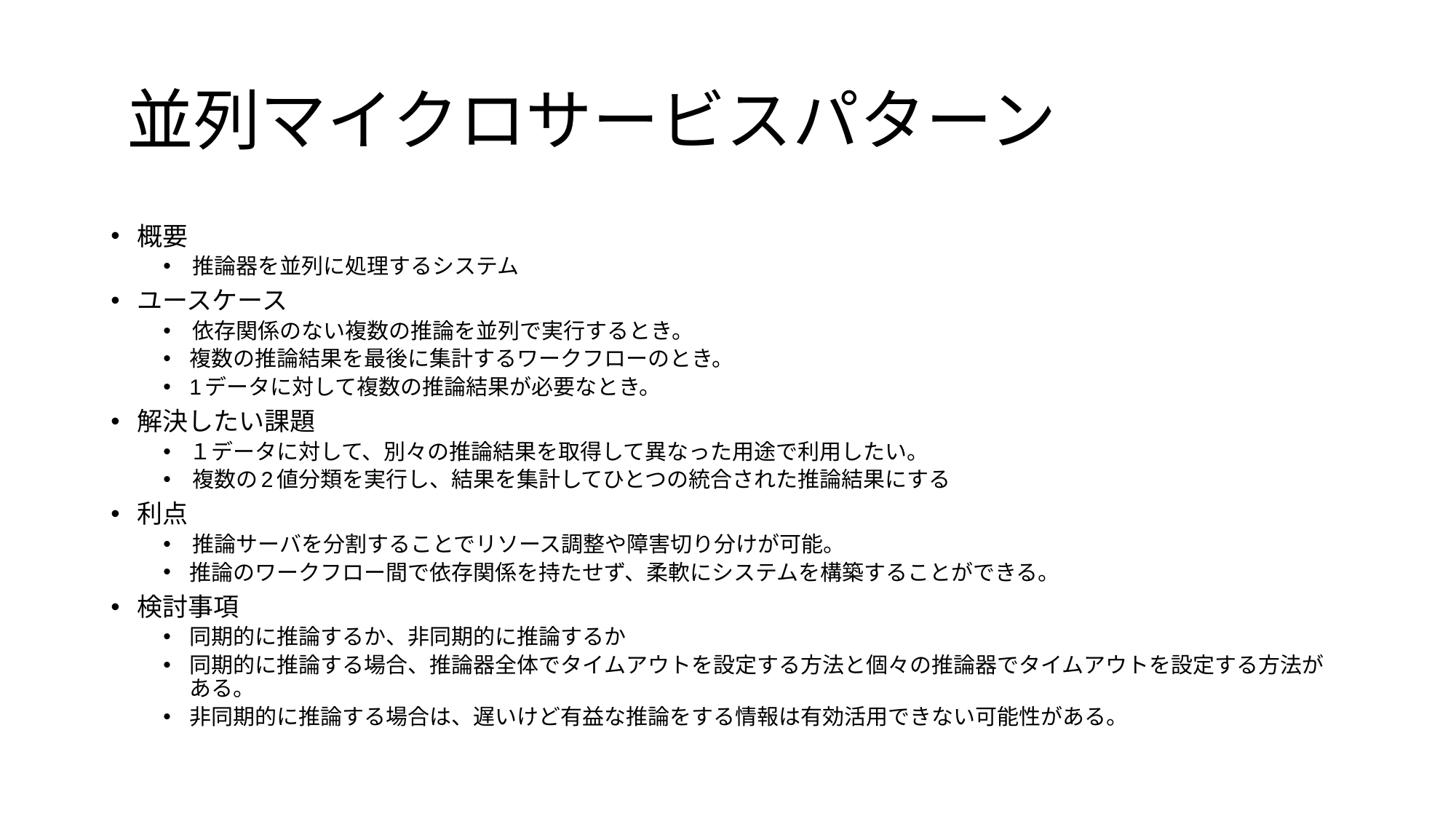

# ﻿並列マイクロサービスパターン
概要
﻿推論器を並列に処理するシステム
ユースケース
﻿依存関係のない複数の推論を並列で実行するとき。
複数の推論結果を最後に集計するワークフローのとき。
1データに対して複数の推論結果が必要なとき。
解決したい課題
１データに対して、別々の推論結果を取得して異なった用途で利用したい。
﻿複数の2値分類を実行し、結果を集計してひとつの統合された推論結果にする
利点
﻿推論サーバを分割することでリソース調整や障害切り分けが可能。
推論のワークフロー間で依存関係を持たせず、柔軟にシステムを構築することができる。
検討事項
同期的に推論するか、非同期的に推論するか
同期的に推論する場合、推論器全体でタイムアウトを設定する方法と個々の推論器でタイムアウトを設定する方法がある。
非同期的に推論する場合は、遅いけど有益な推論をする情報は有効活用できない可能性がある。